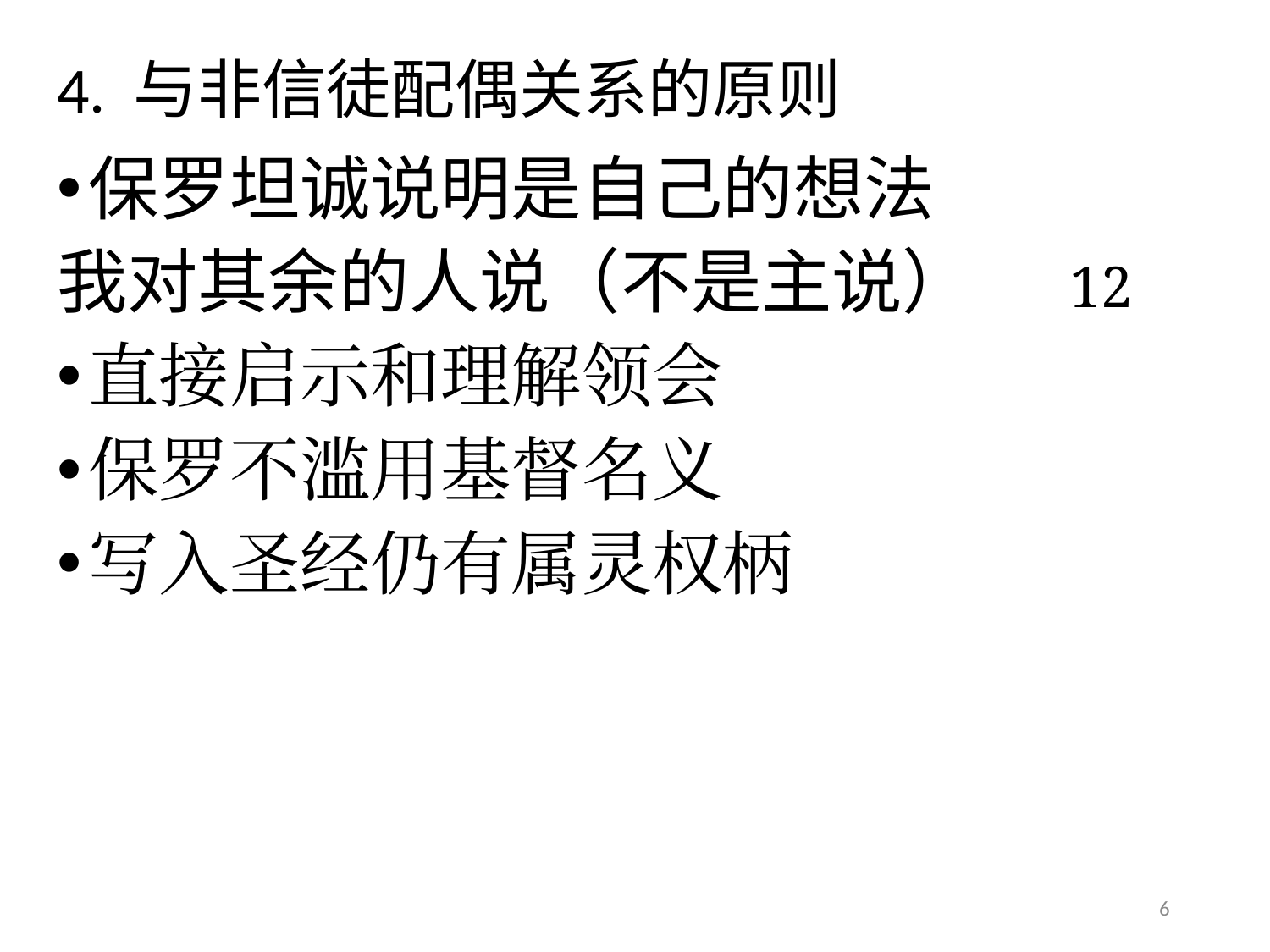

# 4. 与非信徒配偶关系的原则
保罗坦诚说明是自己的想法
我对其余的人说（不是主说）     12
直接启示和理解领会
保罗不滥用基督名义
写入圣经仍有属灵权柄

6